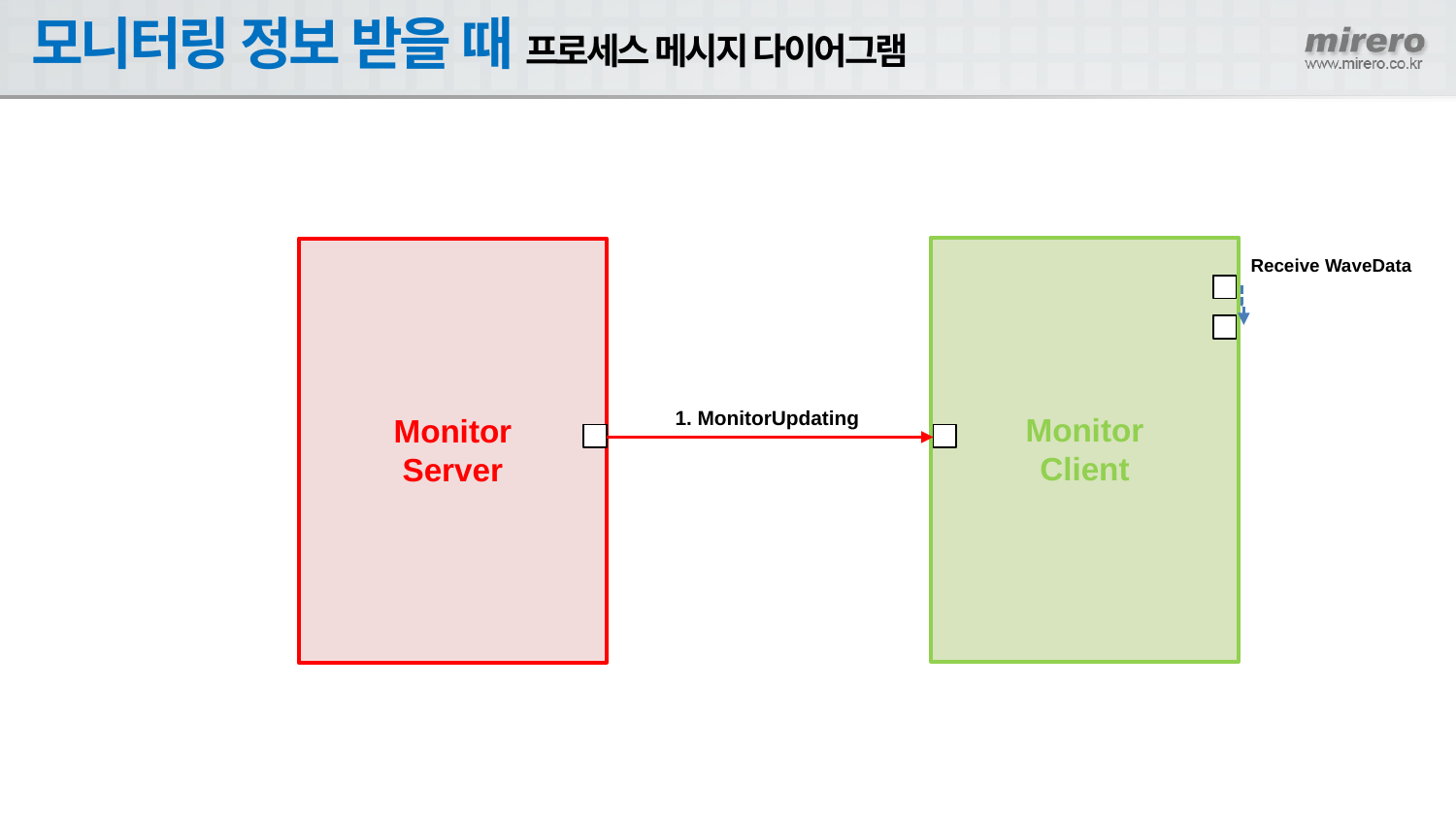

# 모니터링 정보 받을 때 프로세스 메시지 다이어그램

Receive WaveData

1. MonitorUpdating
Monitor
Client
Monitor
Server